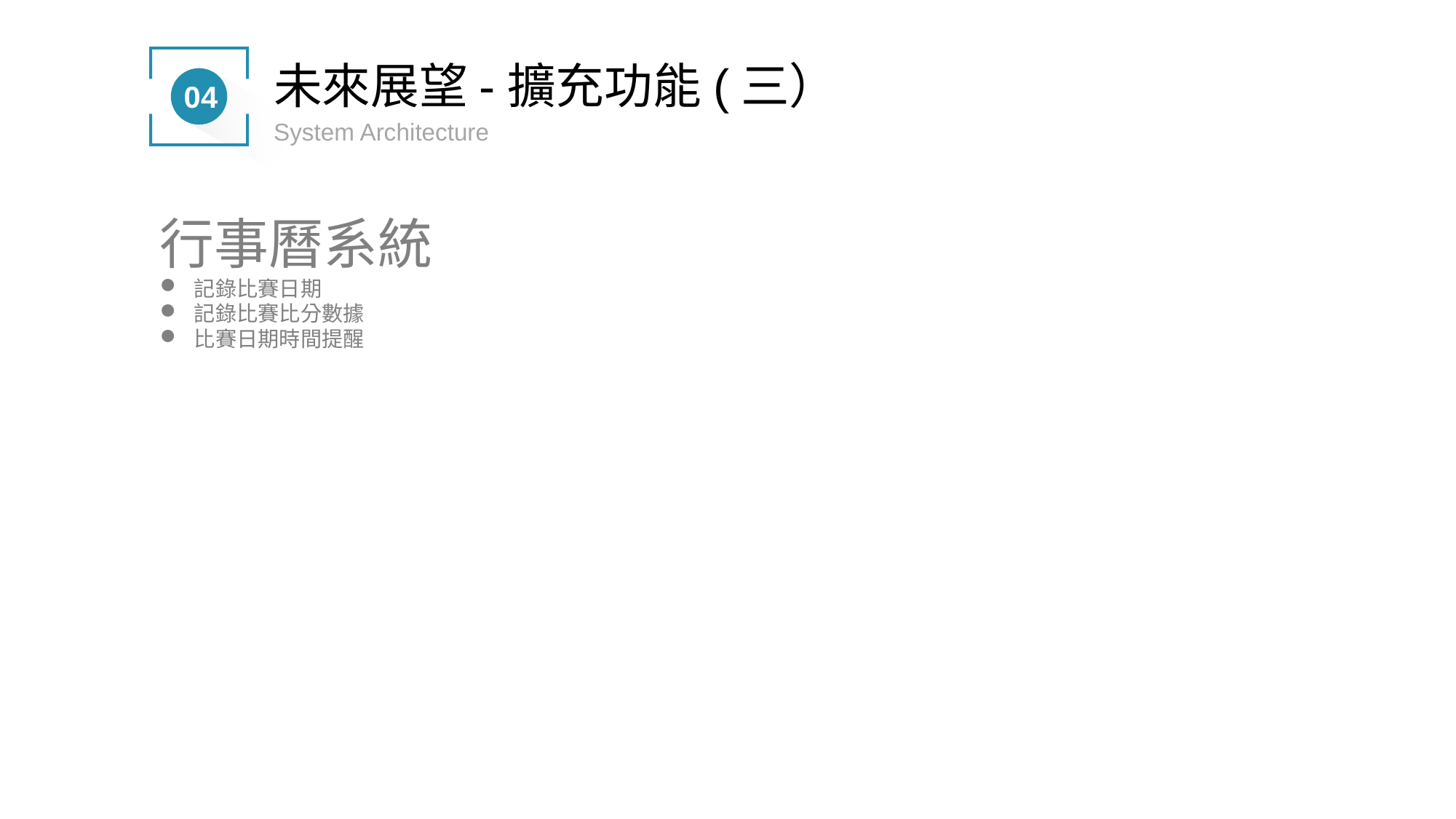

未來展望-擴充功能(三）

04
System Architecture
行事曆系統
記錄比賽日期
記錄比賽比分數據
比賽日期時間提醒